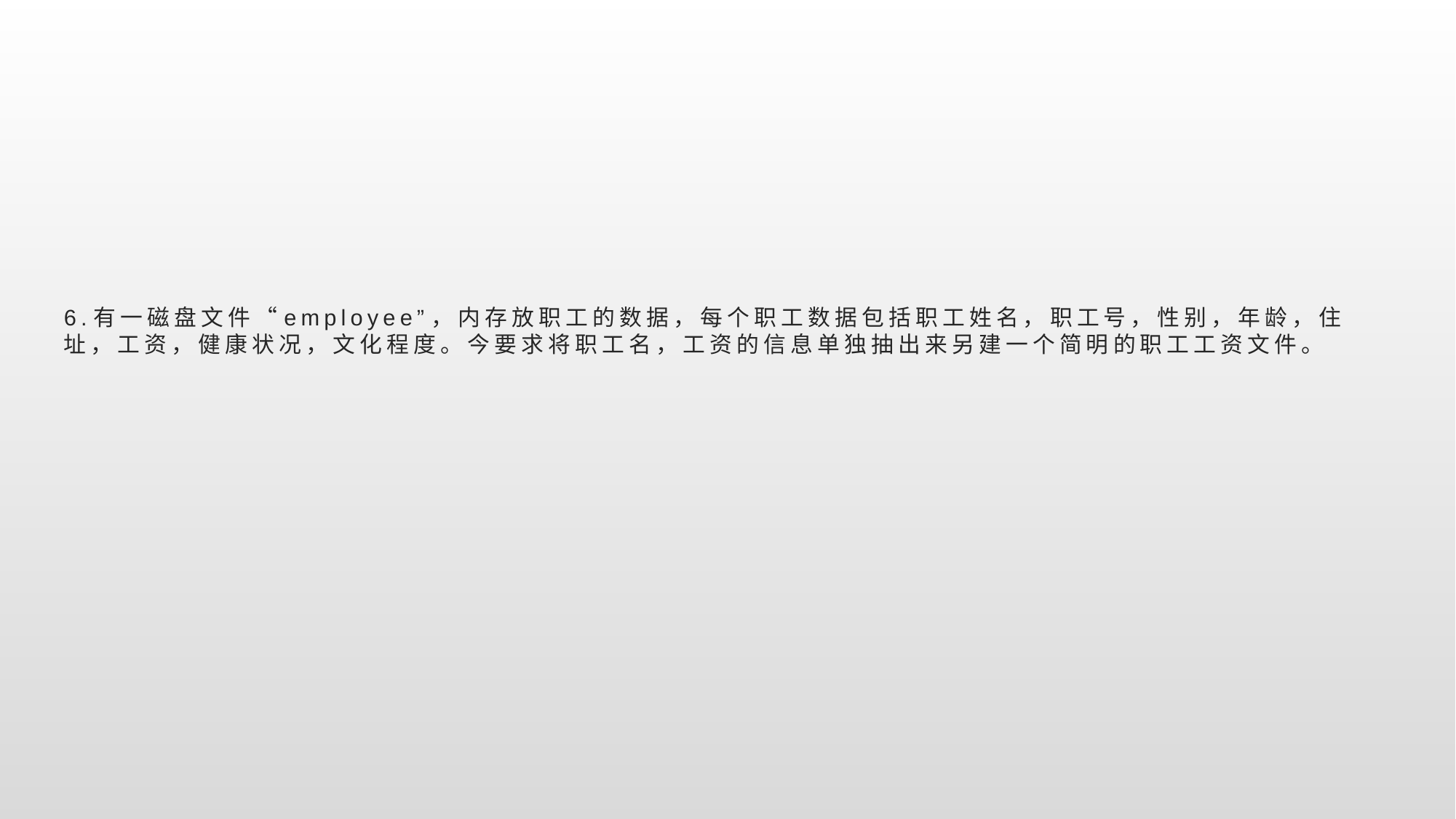

# 6.有一磁盘文件“employee”，内存放职工的数据，每个职工数据包括职工姓名，职工号，性别，年龄，住址，工资，健康状况，文化程度。今要求将职工名，工资的信息单独抽出来另建一个简明的职工工资文件。